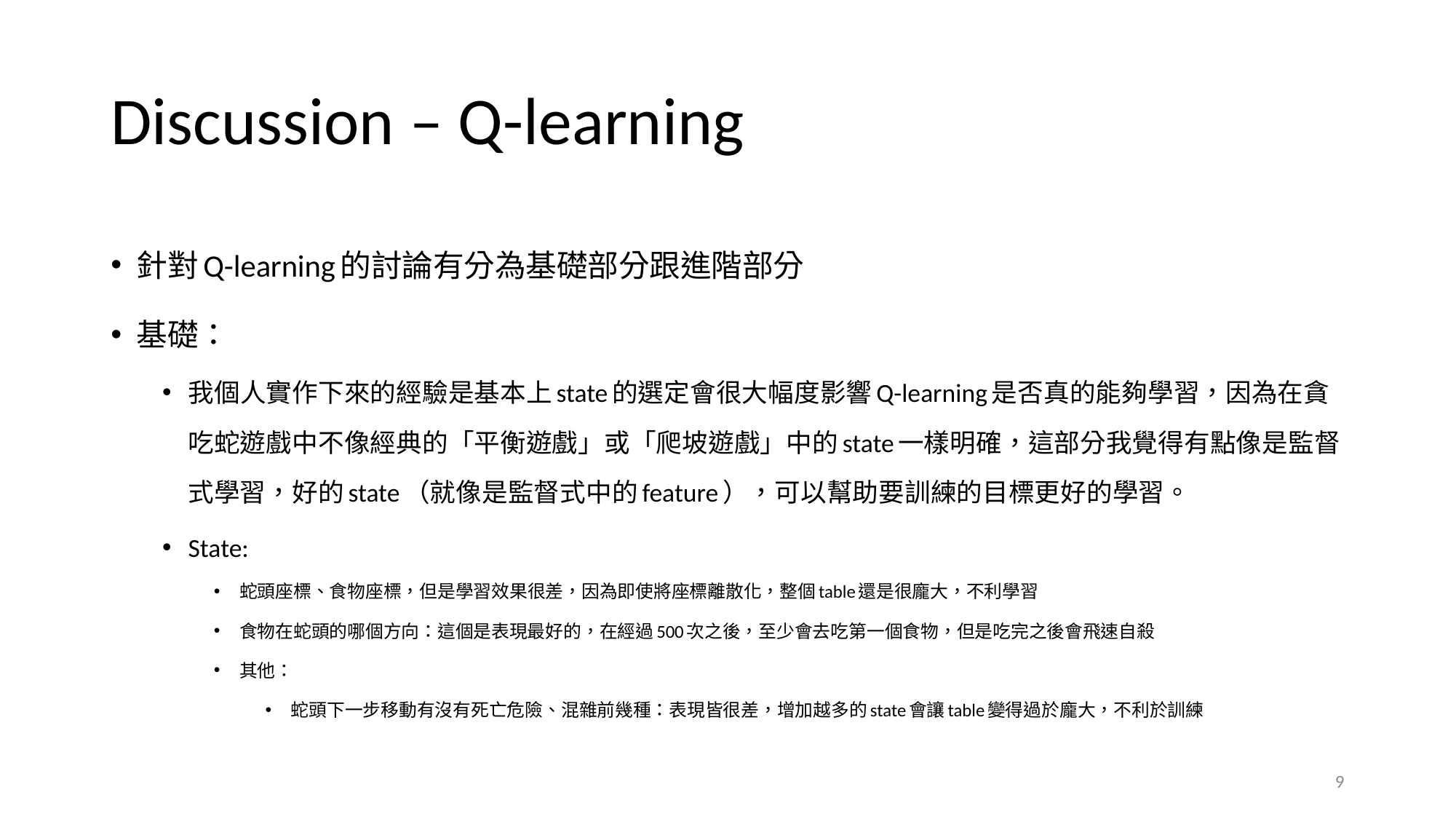

# Discussion – Q-learning
針對Q-learning的討論有分為基礎部分跟進階部分
基礎：
我個人實作下來的經驗是基本上state的選定會很大幅度影響Q-learning是否真的能夠學習，因為在貪吃蛇遊戲中不像經典的「平衡遊戲」或「爬坡遊戲」中的state一樣明確，這部分我覺得有點像是監督式學習，好的state（就像是監督式中的feature），可以幫助要訓練的目標更好的學習。
State:
蛇頭座標、食物座標，但是學習效果很差，因為即使將座標離散化，整個table還是很龐大，不利學習
食物在蛇頭的哪個方向：這個是表現最好的，在經過500次之後，至少會去吃第一個食物，但是吃完之後會飛速自殺
其他：
蛇頭下一步移動有沒有死亡危險、混雜前幾種：表現皆很差，增加越多的state會讓table變得過於龐大，不利於訓練

9